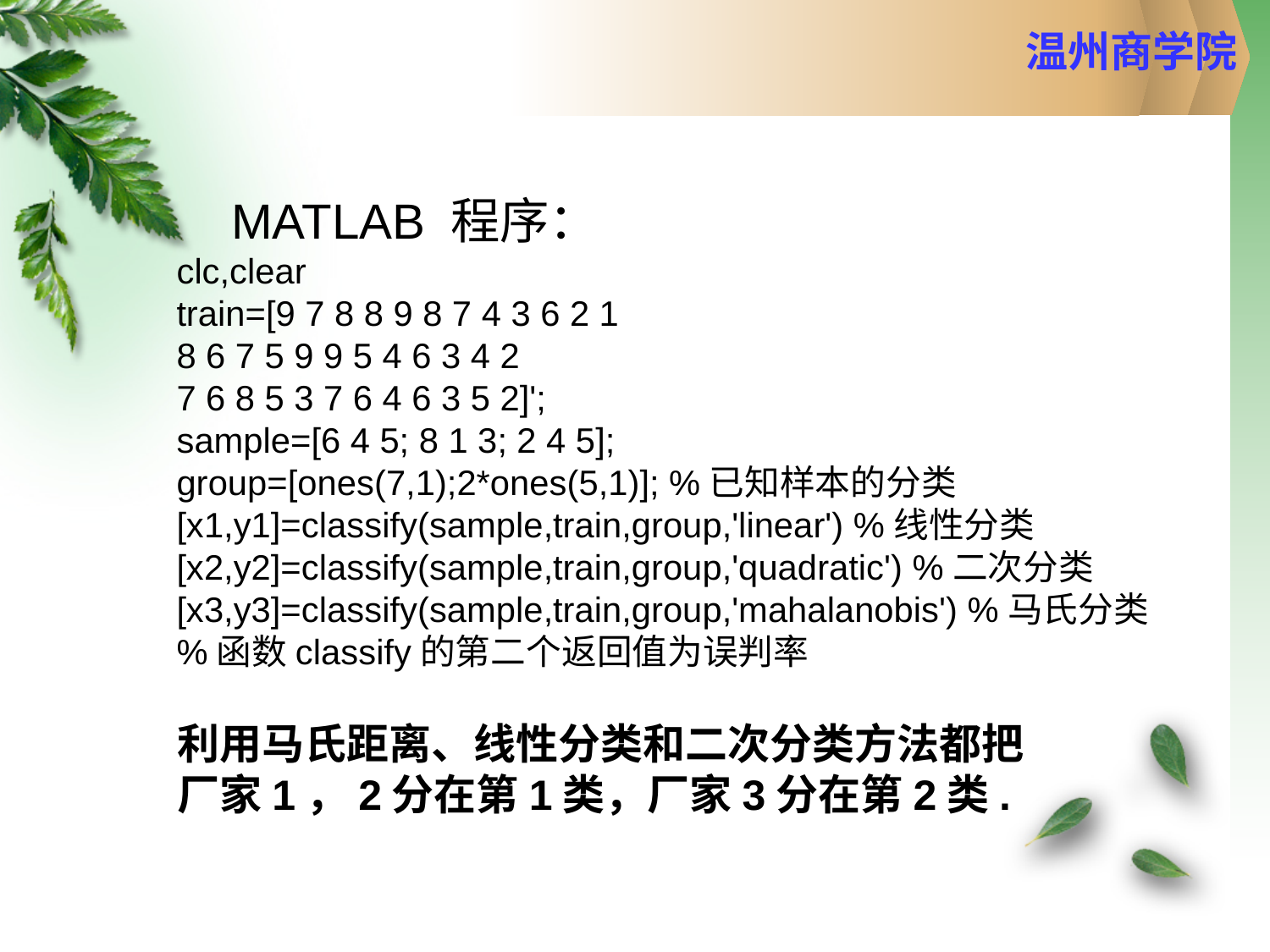

MATLAB 程序：
clc,clear
train=[9 7 8 8 9 8 7 4 3 6 2 1
8 6 7 5 9 9 5 4 6 3 4 2
7 6 8 5 3 7 6 4 6 3 5 2]';
sample=[6 4 5; 8 1 3; 2 4 5];
group=[ones(7,1);2*ones(5,1)]; %已知样本的分类
[x1,y1]=classify(sample,train,group,'linear') %线性分类
[x2,y2]=classify(sample,train,group,'quadratic') %二次分类
[x3,y3]=classify(sample,train,group,'mahalanobis') %马氏分类
%函数classify的第二个返回值为误判率
利用马氏距离、线性分类和二次分类方法都把
厂家1，2分在第1类，厂家3分在第2类.